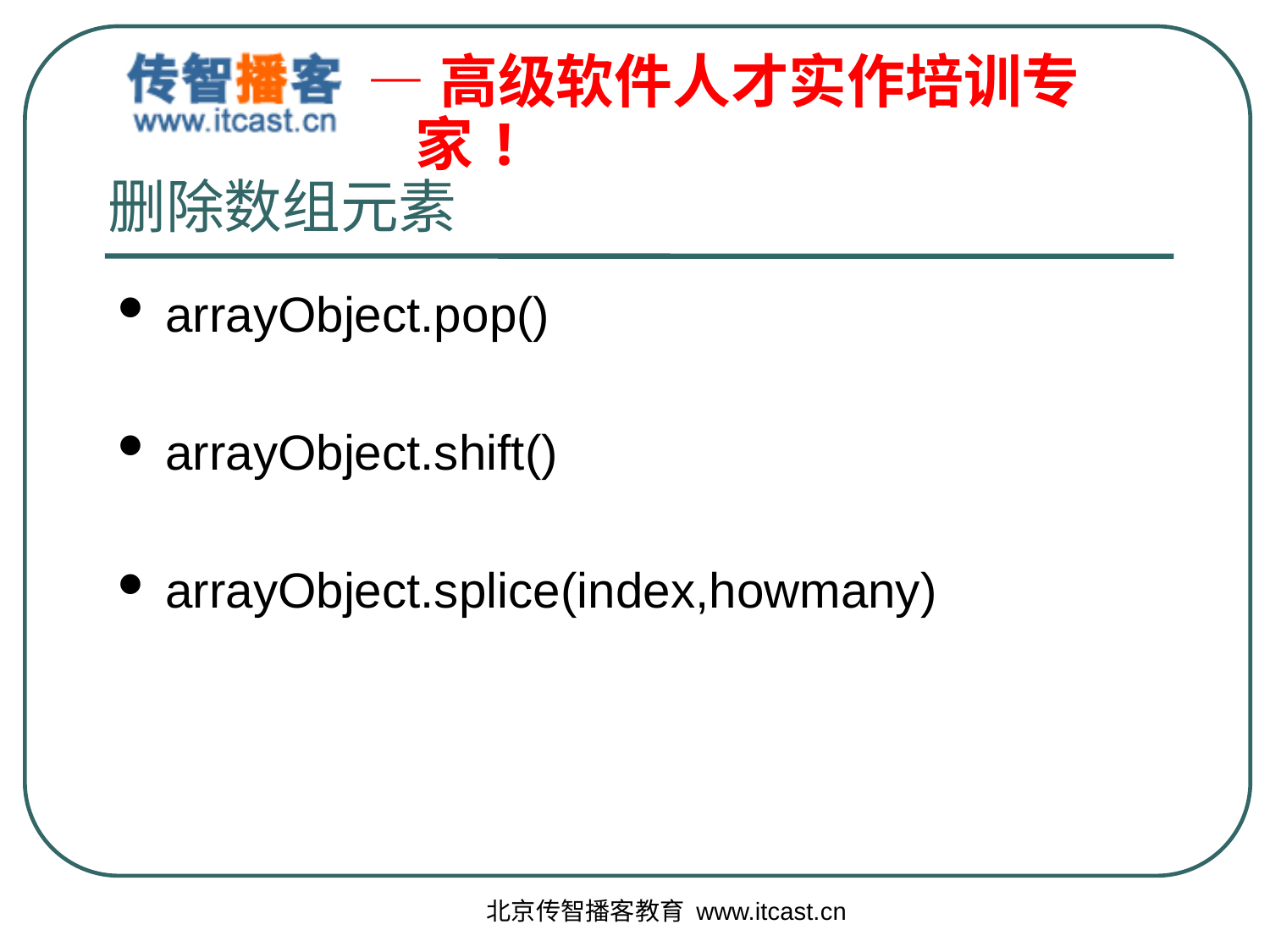

# 删除数组元素
arrayObject.pop()

arrayObject.shift()

arrayObject.splice(index,howmany)
北京传智播客教育 www.itcast.cn